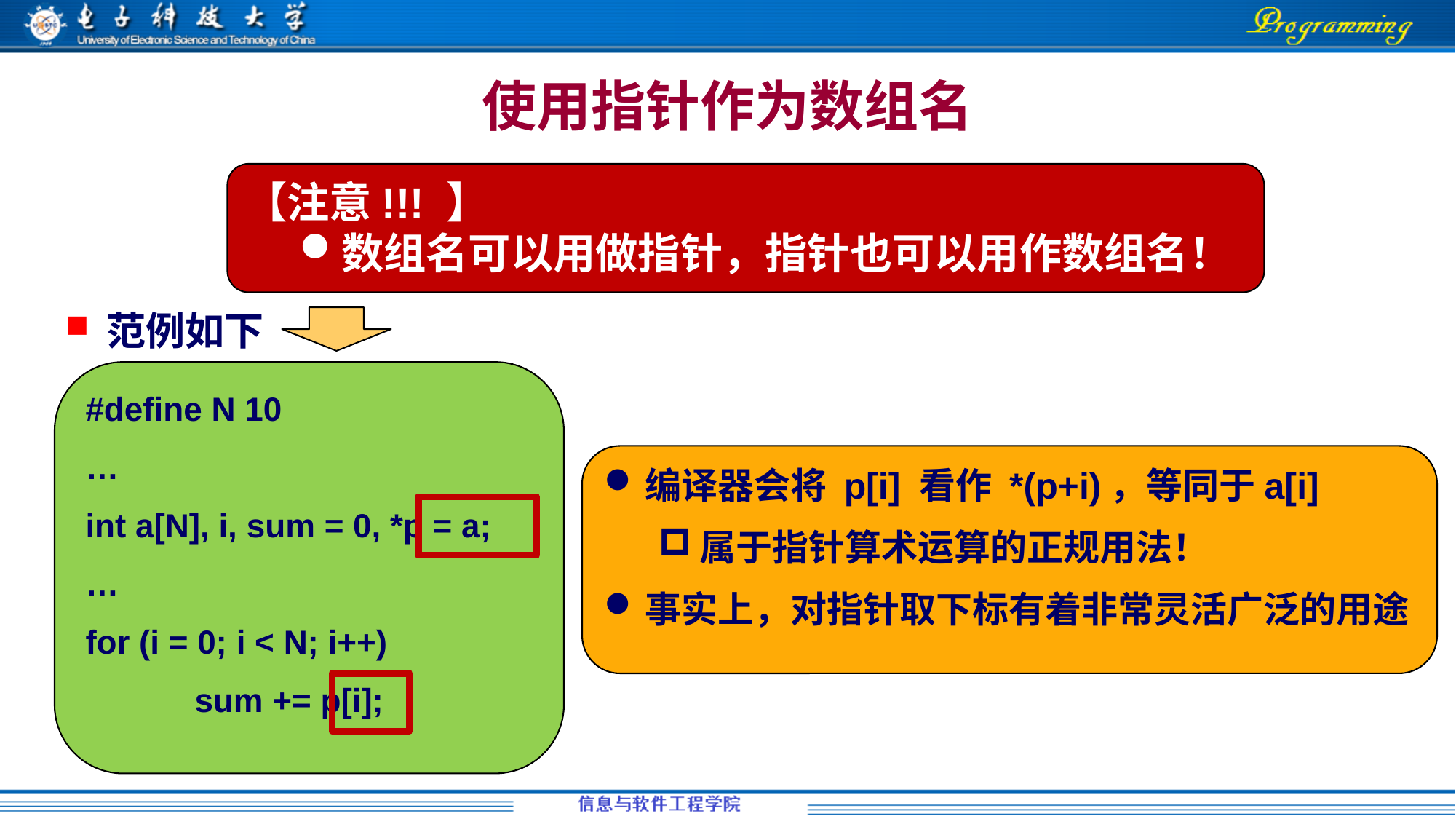

# 使用指针作为数组名
【注意!!! 】
数组名可以用做指针，指针也可以用作数组名！
范例如下

#define N 10
…
int a[N], i, sum = 0, *p = a;
…
for (i = 0; i < N; i++)
	sum += p[i];
编译器会将 p[i] 看作 *(p+i)，等同于a[i]
属于指针算术运算的正规用法！
事实上，对指针取下标有着非常灵活广泛的用途